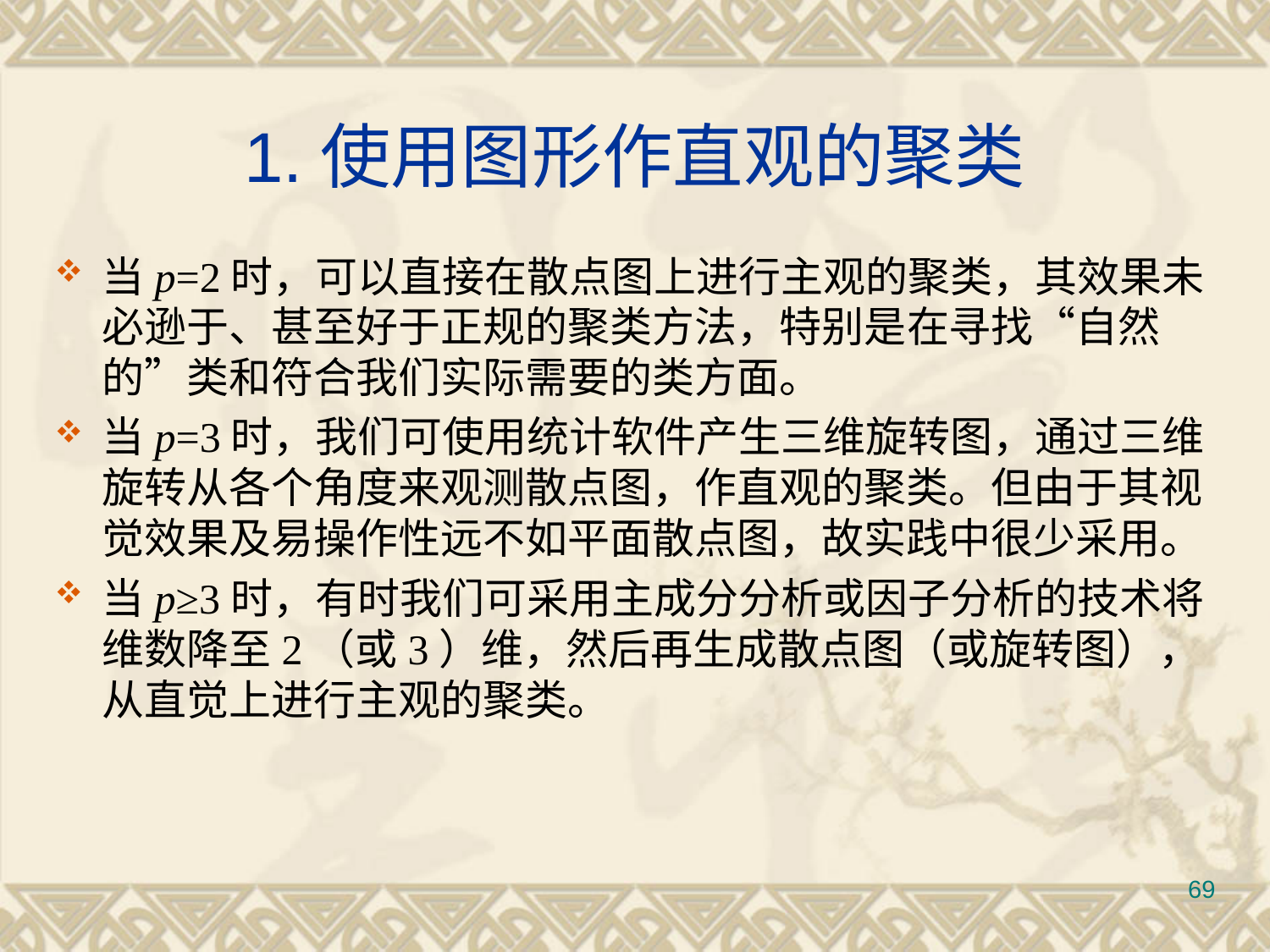

# 1.使用图形作直观的聚类
当p=2时，可以直接在散点图上进行主观的聚类，其效果未必逊于、甚至好于正规的聚类方法，特别是在寻找“自然的”类和符合我们实际需要的类方面。
当p=3时，我们可使用统计软件产生三维旋转图，通过三维旋转从各个角度来观测散点图，作直观的聚类。但由于其视觉效果及易操作性远不如平面散点图，故实践中很少采用。
当p≥3时，有时我们可采用主成分分析或因子分析的技术将维数降至2（或3）维，然后再生成散点图（或旋转图），从直觉上进行主观的聚类。
69